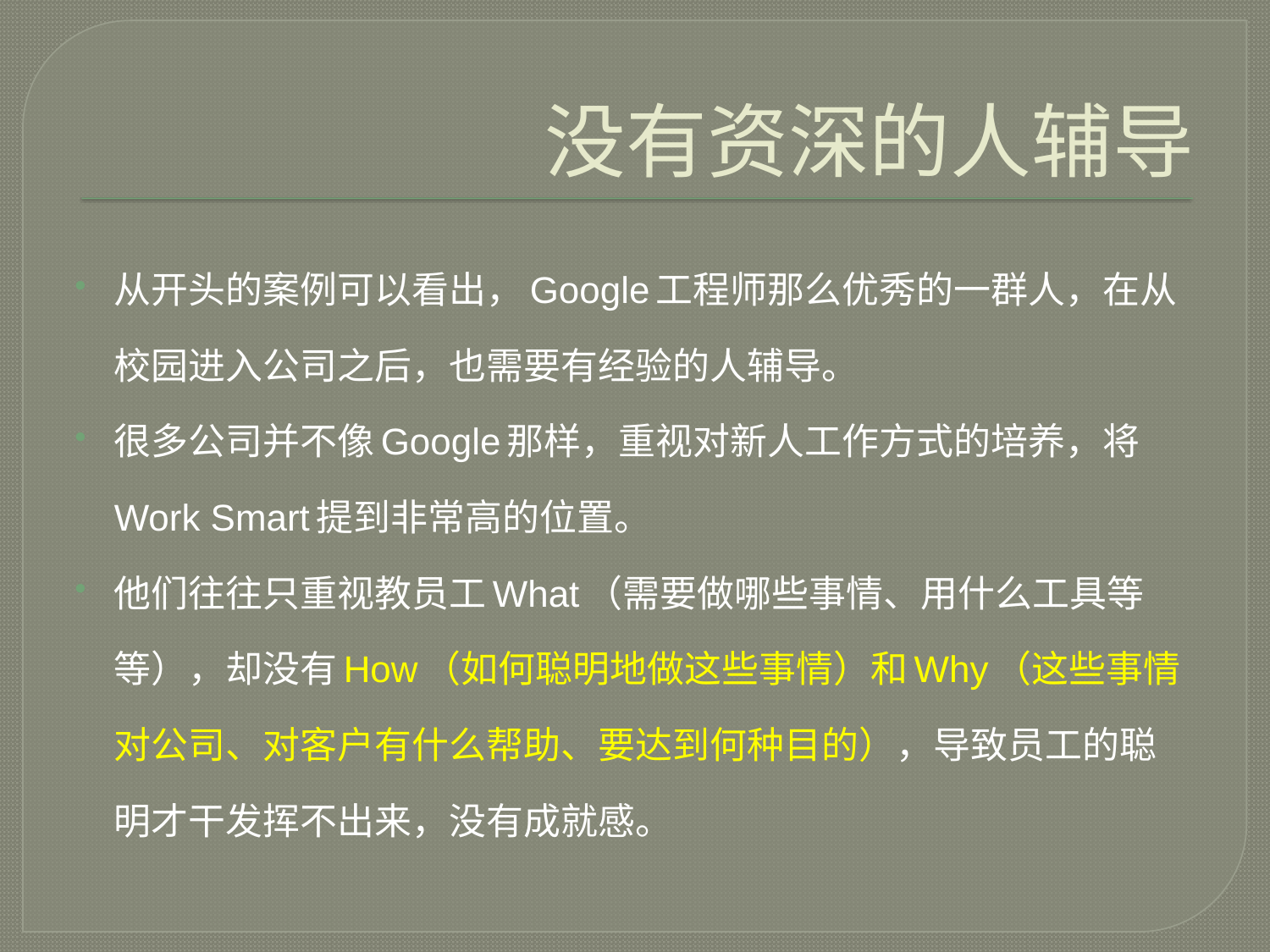

# 没有资深的人辅导
从开头的案例可以看出，Google工程师那么优秀的一群人，在从校园进入公司之后，也需要有经验的人辅导。
很多公司并不像Google那样，重视对新人工作方式的培养，将Work Smart提到非常高的位置。
他们往往只重视教员工What（需要做哪些事情、用什么工具等等），却没有How（如何聪明地做这些事情）和Why（这些事情对公司、对客户有什么帮助、要达到何种目的），导致员工的聪明才干发挥不出来，没有成就感。